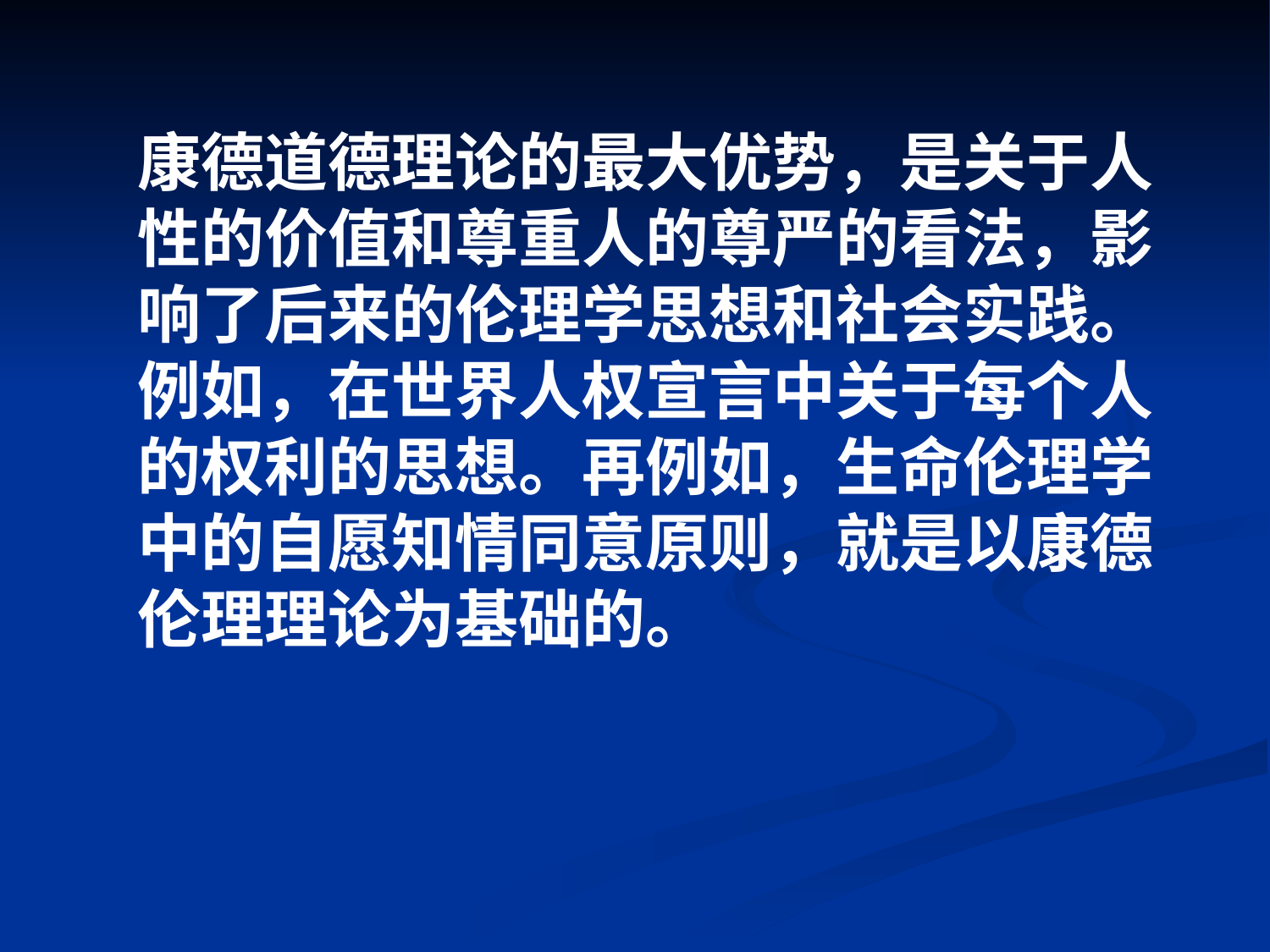

康德道德理论的最大优势，是关于人性的价值和尊重人的尊严的看法，影响了后来的伦理学思想和社会实践。
例如，在世界人权宣言中关于每个人的权利的思想。再例如，生命伦理学中的自愿知情同意原则，就是以康德伦理理论为基础的。